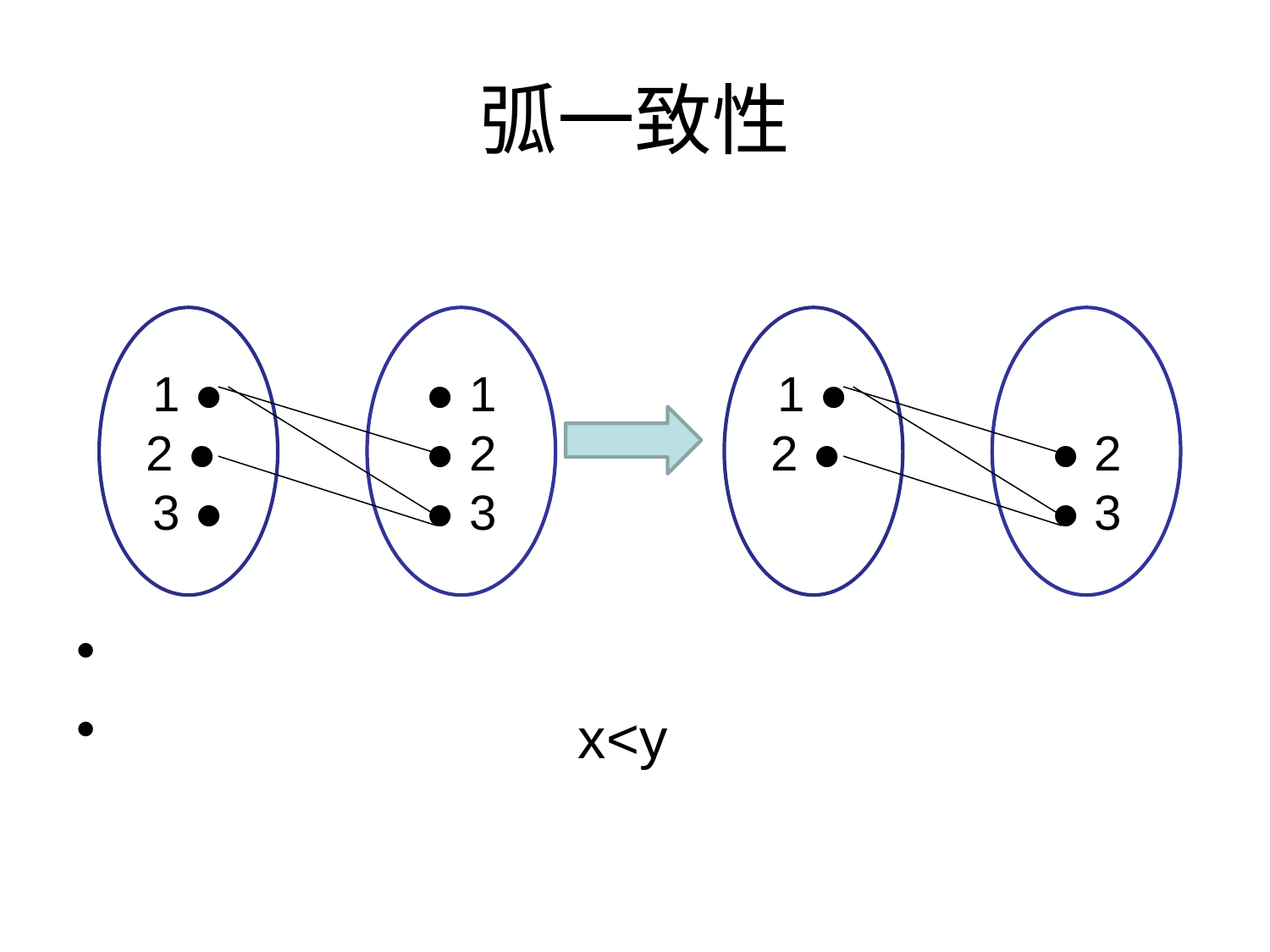

# 弧一致性

                             x<y

1 ●
2 ●
3 ●

● 1
● 2
● 3

1 ●
2 ●

● 2
● 3